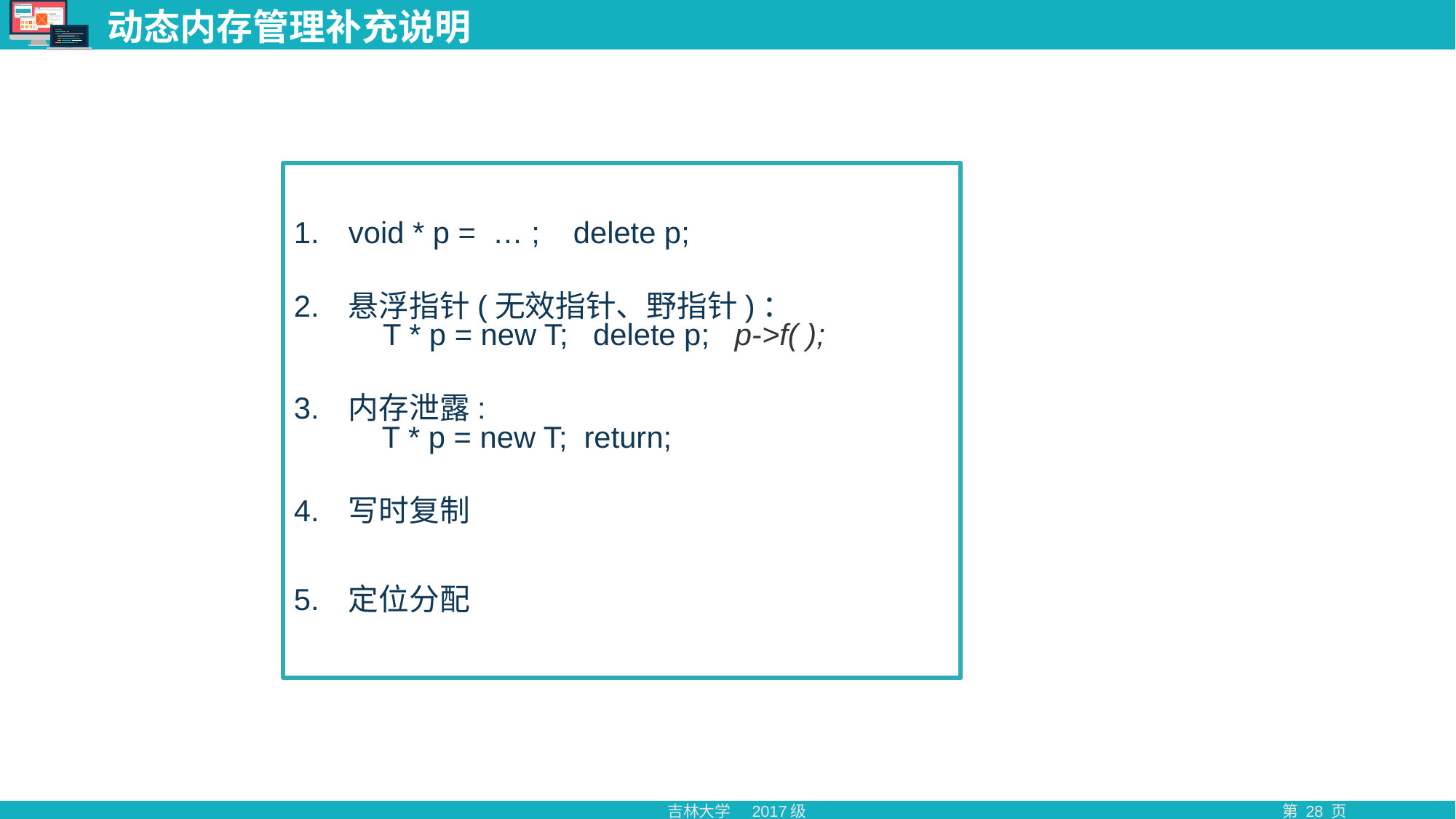

# 动态内存管理补充说明

void * p =  … ;    delete p;
悬浮指针(无效指针、野指针)：
    T * p = new T;   delete p;   p->f( );
内存泄露:
    T * p = new T;  return;
写时复制

定位分配